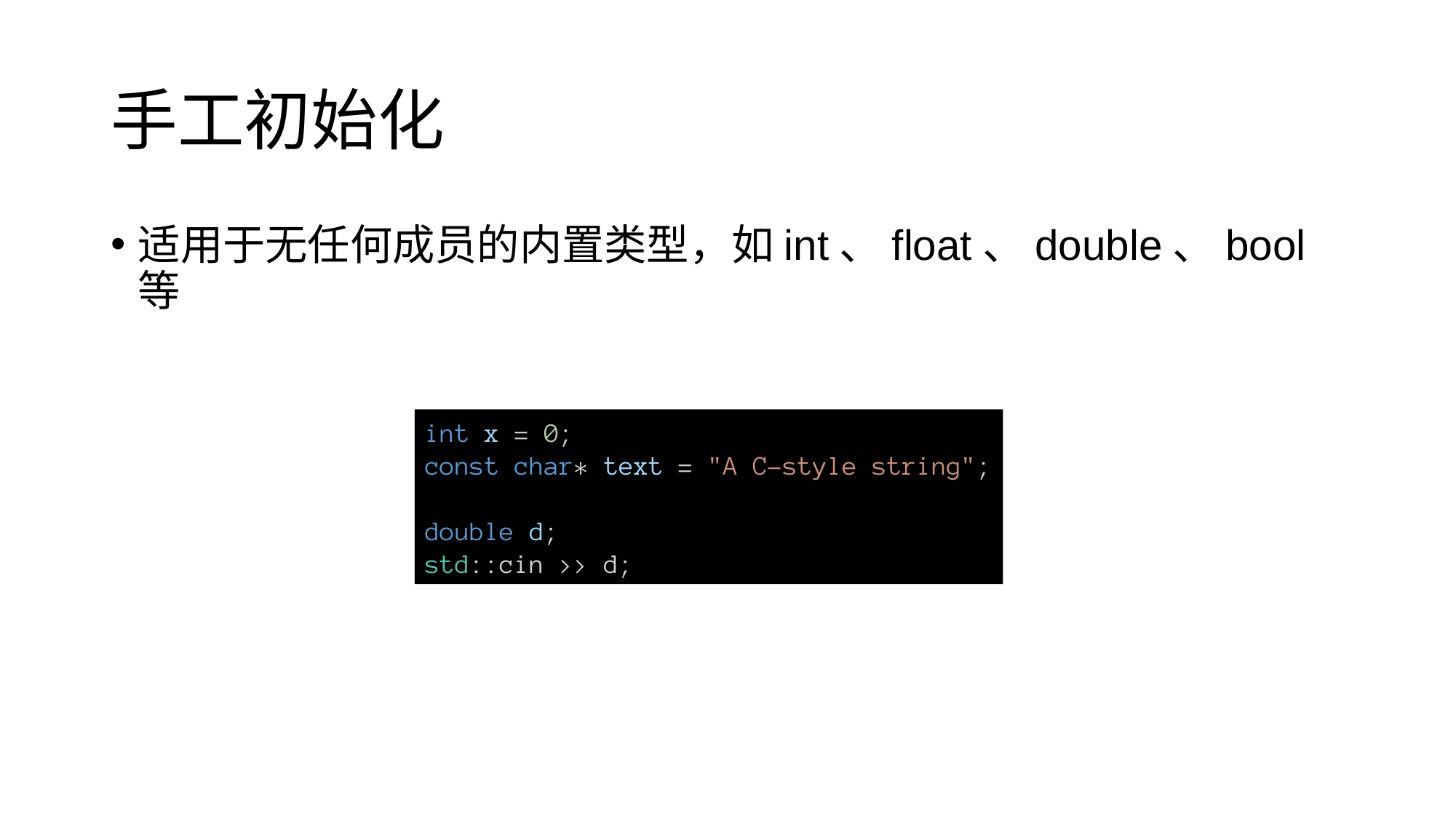

# 手工初始化
适用于无任何成员的内置类型，如int、float、double、bool等

int x = 0;
const char* text = "A C-style string";
double d;
std::cin >> d;